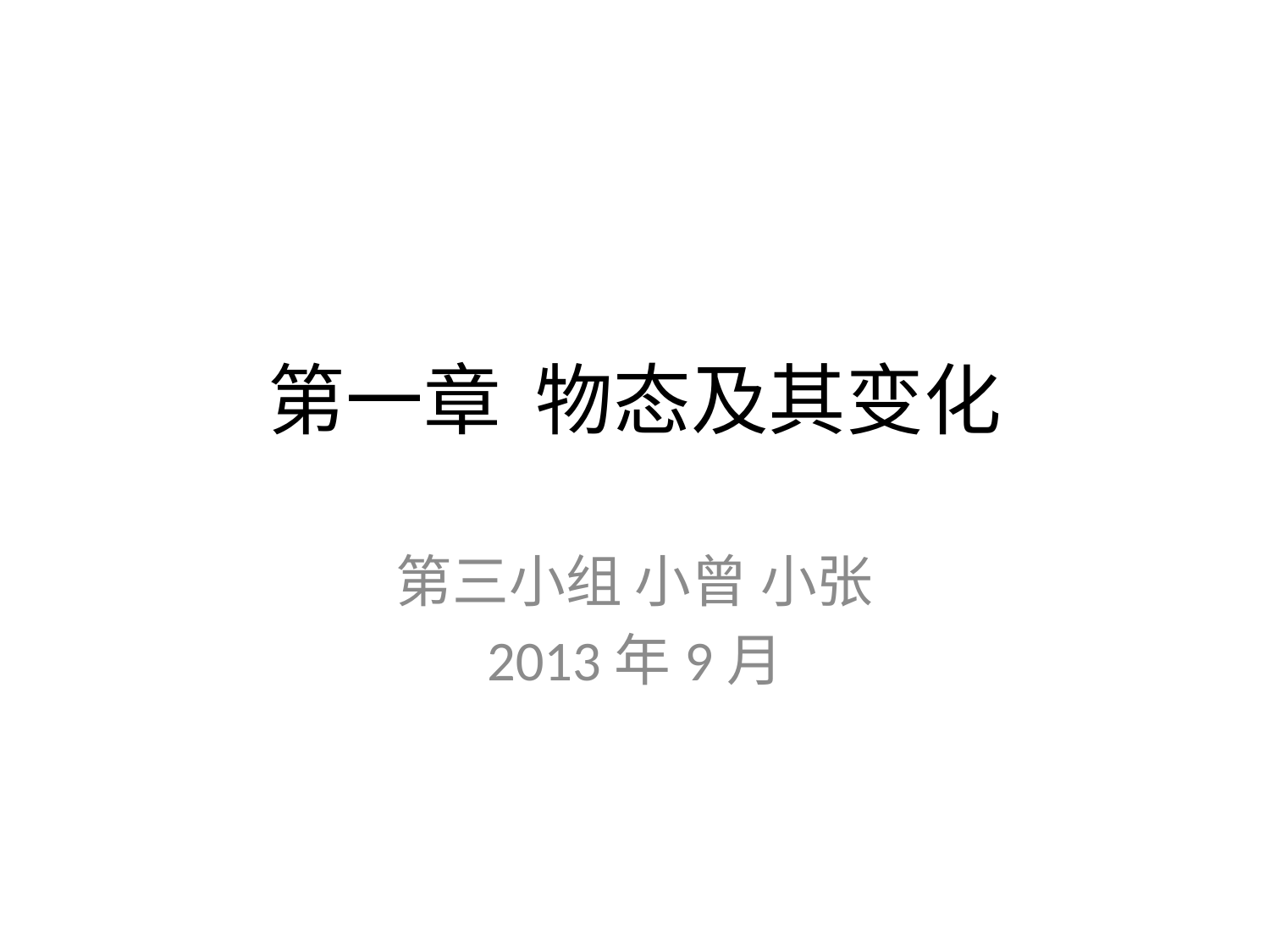

# 第一章  物态及其变化
第三小组 小曾 小张
2013年9月